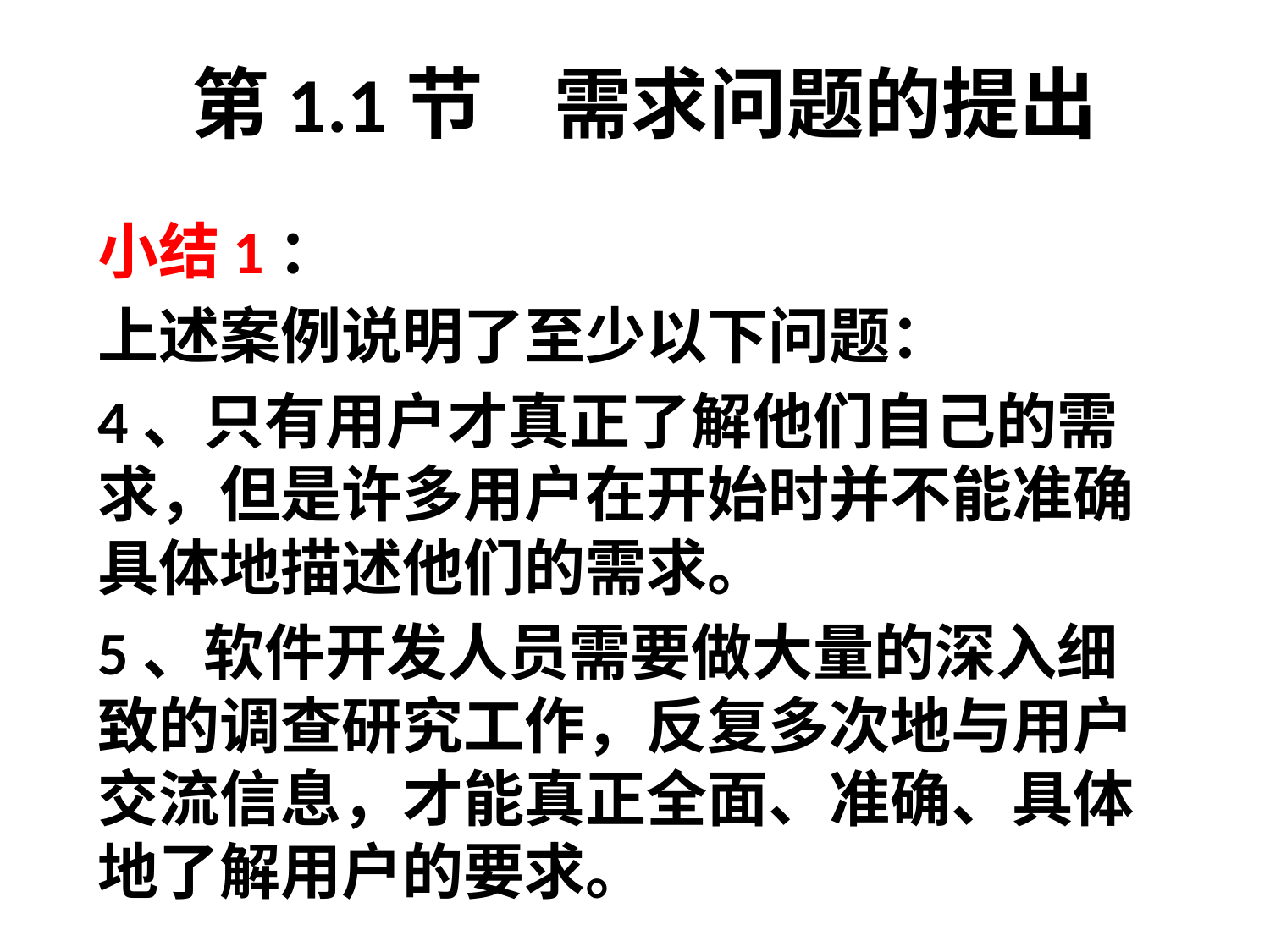

# 第1.1节    需求问题的提出
小结1：
上述案例说明了至少以下问题：
4、只有用户才真正了解他们自己的需求，但是许多用户在开始时并不能准确具体地描述他们的需求。
5、软件开发人员需要做大量的深入细致的调查研究工作，反复多次地与用户交流信息，才能真正全面、准确、具体地了解用户的要求。